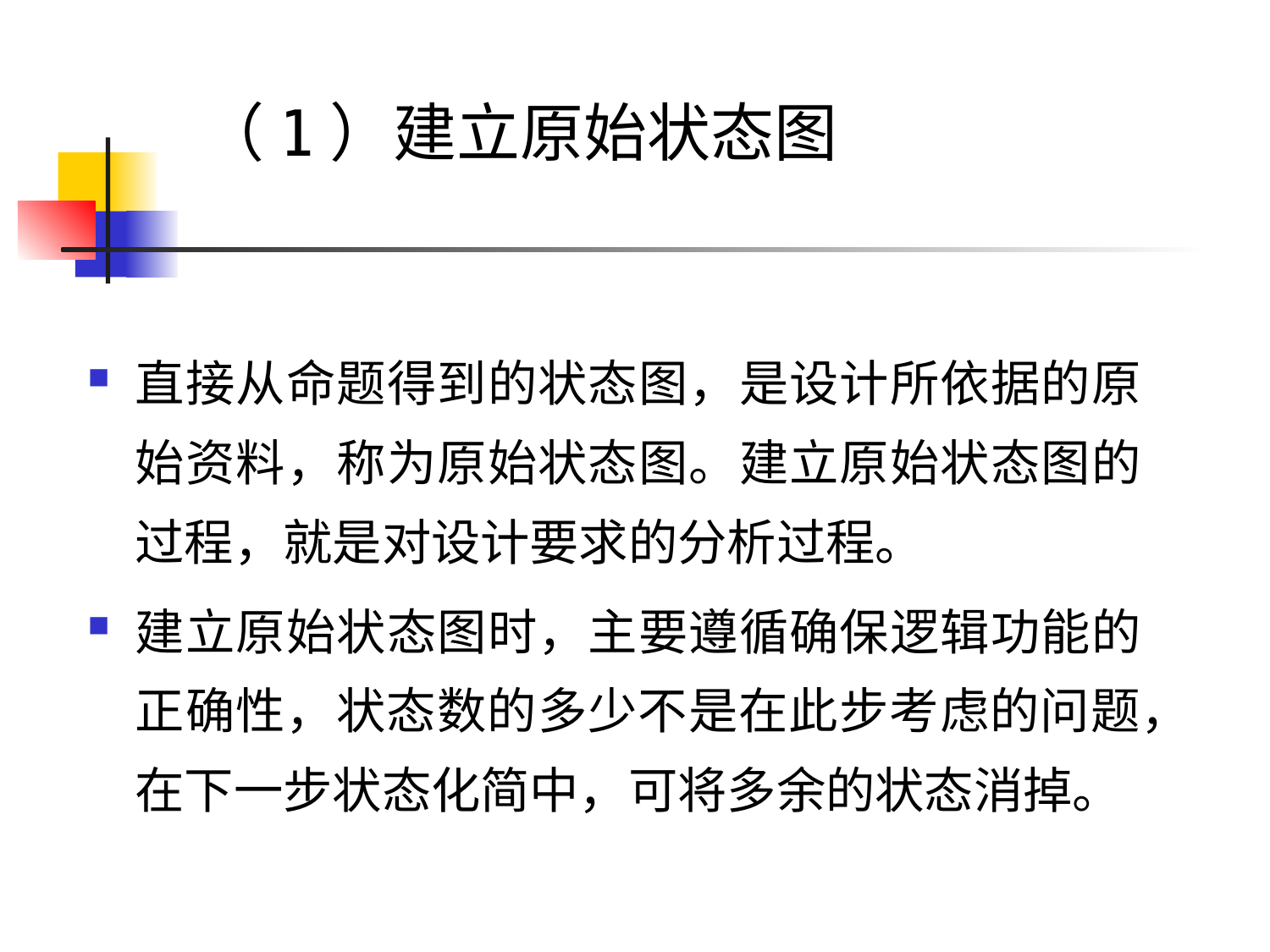

（1）建立原始状态图
直接从命题得到的状态图，是设计所依据的原始资料，称为原始状态图。建立原始状态图的过程，就是对设计要求的分析过程。
建立原始状态图时，主要遵循确保逻辑功能的正确性，状态数的多少不是在此步考虑的问题，在下一步状态化简中，可将多余的状态消掉。